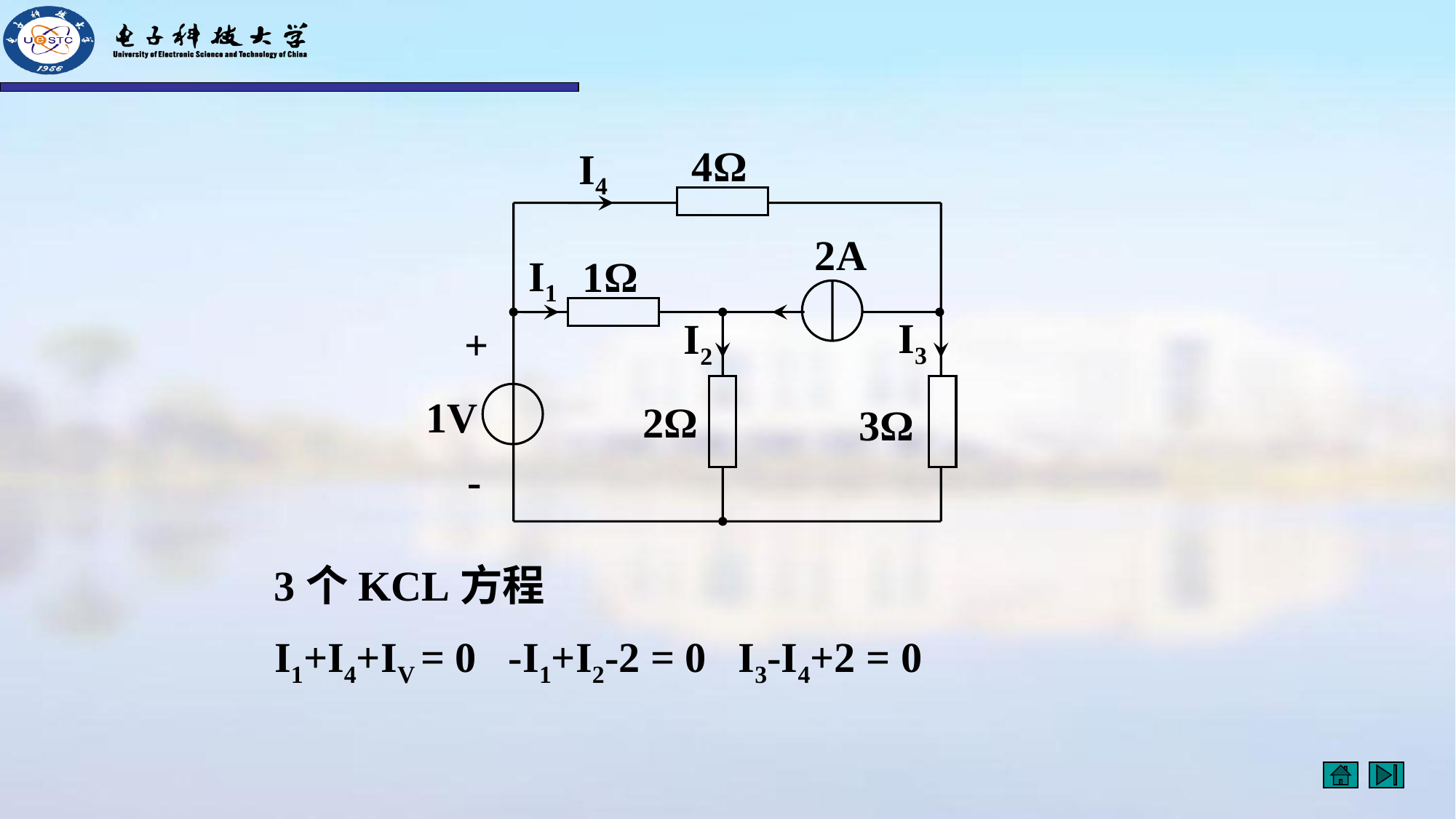

4Ω
I4

2A
I1
1Ω

I3
I2
+

1V
2Ω
3Ω
-

3个KCL方程
I1+I4+IV = 0   -I1+I2-2 = 0   I3-I4+2 = 0